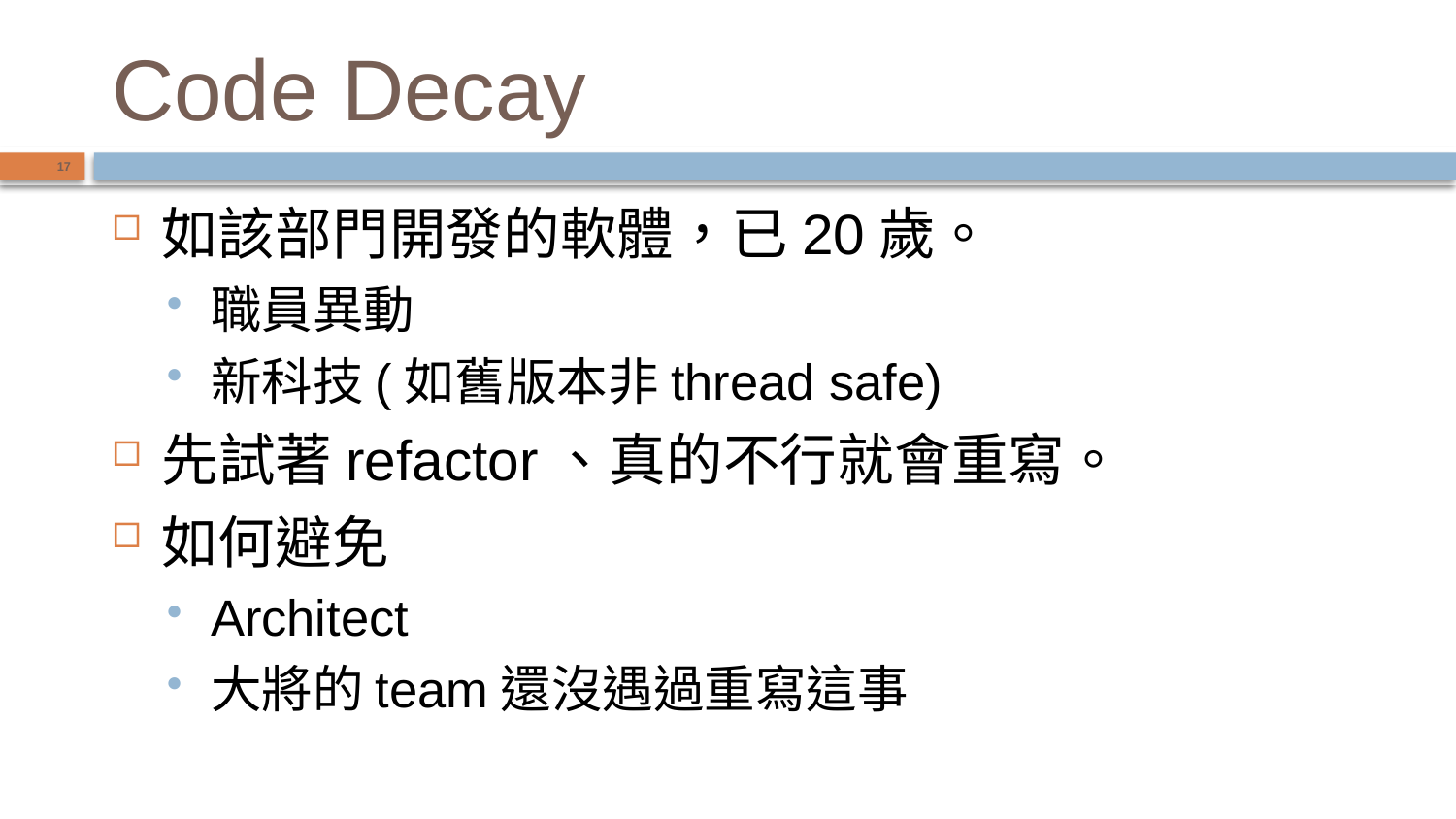

# Code Decay
17
如該部門開發的軟體，已20歲。
職員異動
新科技(如舊版本非thread safe)
先試著refactor、真的不行就會重寫。
如何避免
Architect
大將的team還沒遇過重寫這事